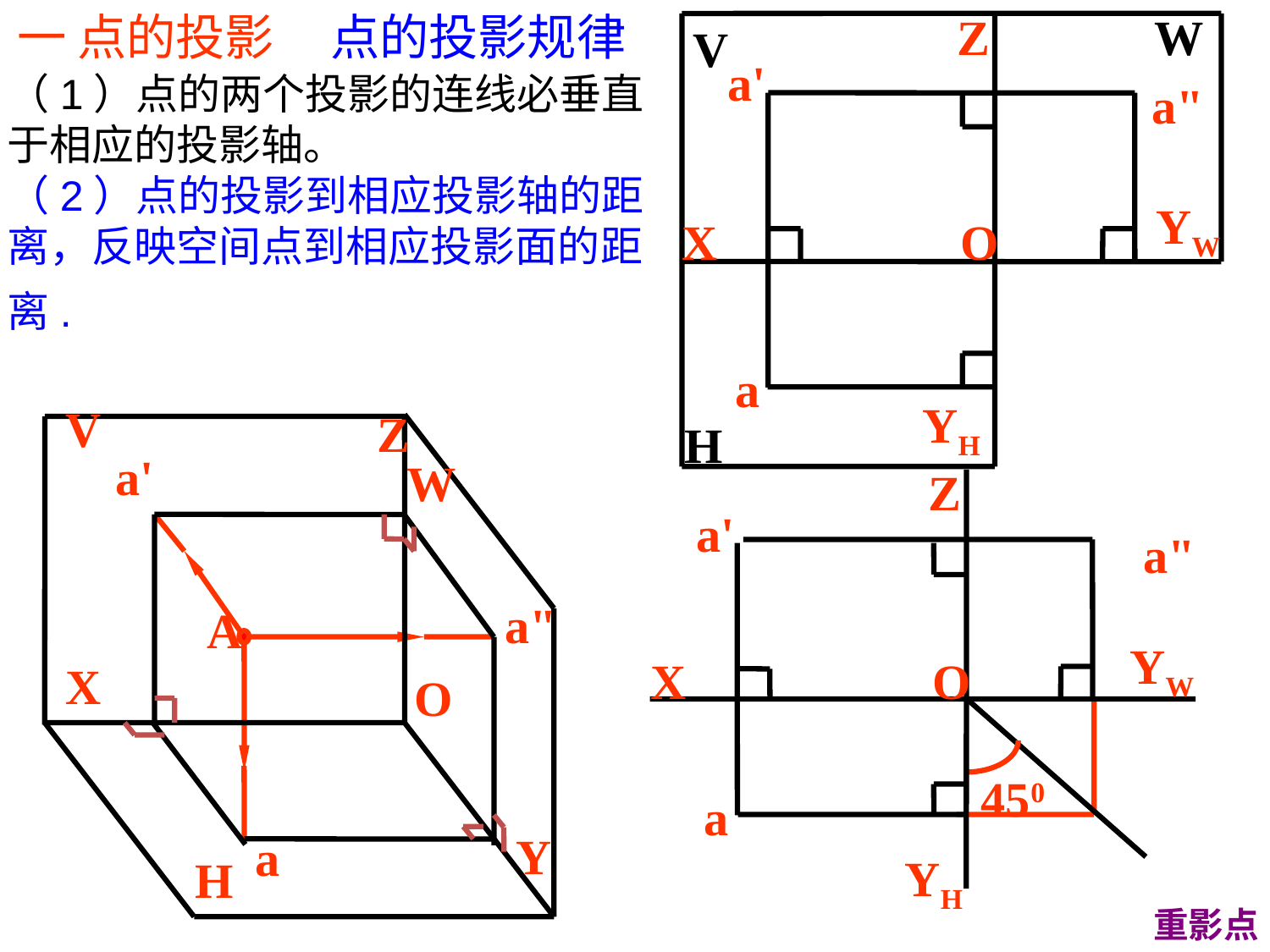

一 点的投影
点的投影规律
Z
W
V

a'
a"

YW
X
O

a

YH
H

（1）点的两个投影的连线必垂直于相应的投影轴。
（2）点的投影到相应投影轴的距离，反映空间点到相应投影面的距离.
V
Z

X
O

Y
H

W
a'

a"
A

a
Z

a'
a"

YW
X
O

a

YH

450

重影点